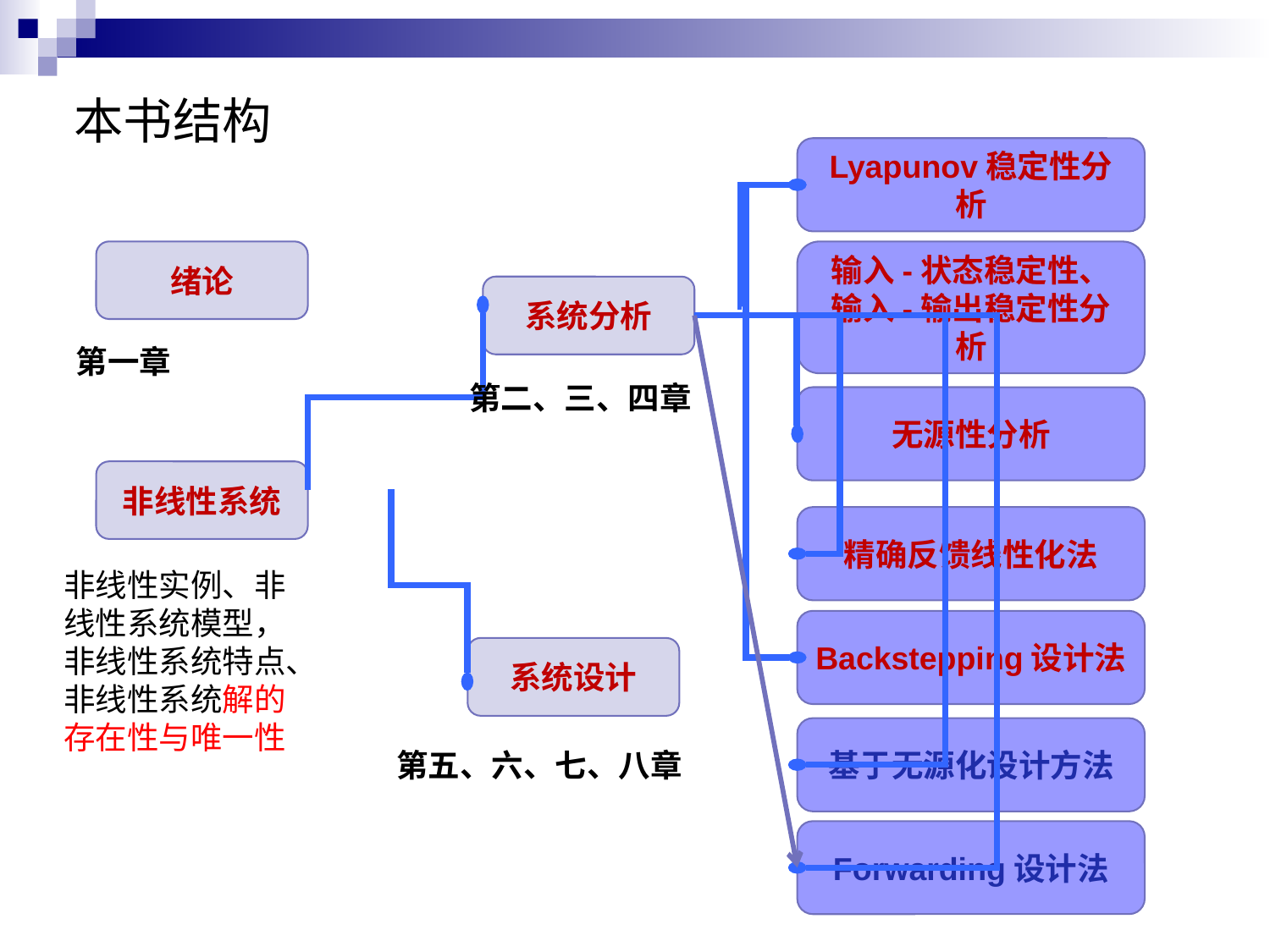

本书结构
Lyapunov稳定性分析
绪论
输入-状态稳定性、输入-输出稳定性分析
系统分析
第一章
第二、三、四章
无源性分析
非线性系统
精确反馈线性化法
非线性实例、非线性系统模型，非线性系统特点、非线性系统解的存在性与唯一性
Backstepping设计法
系统设计
基于无源化设计方法
第五、六、七、八章
Forwarding设计法
7